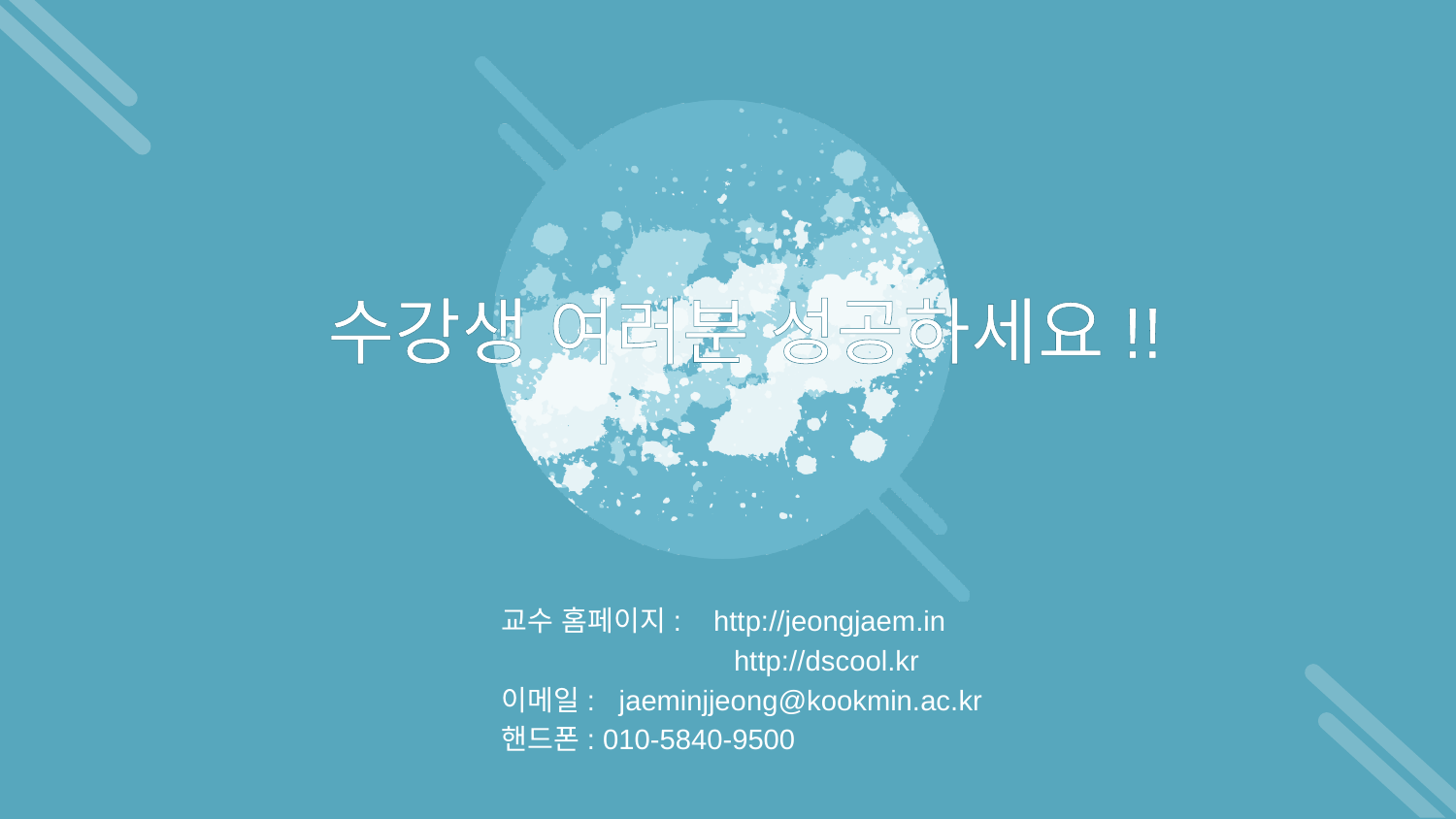

수강생 여러분 성공하세요!!
교수 홈페이지:    http://jeongjaem.in
                             http://dscool.kr
이메일:   jaeminjjeong@kookmin.ac.kr
핸드폰: 010-5840-9500